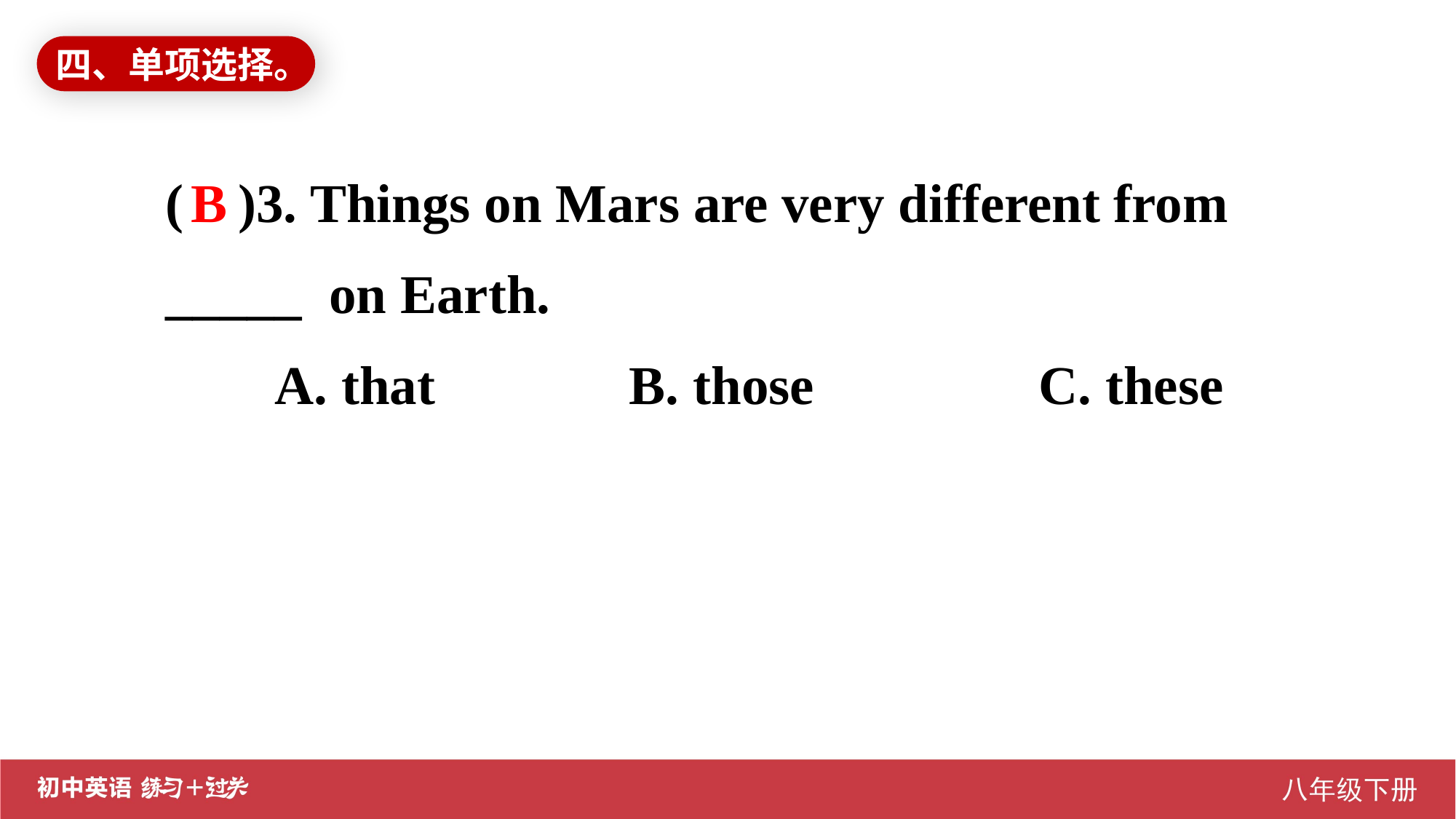

四、单项选择。
(    )3. Things on Mars are very different from  _____  on Earth.
	A. that		  B. those			C. these
B